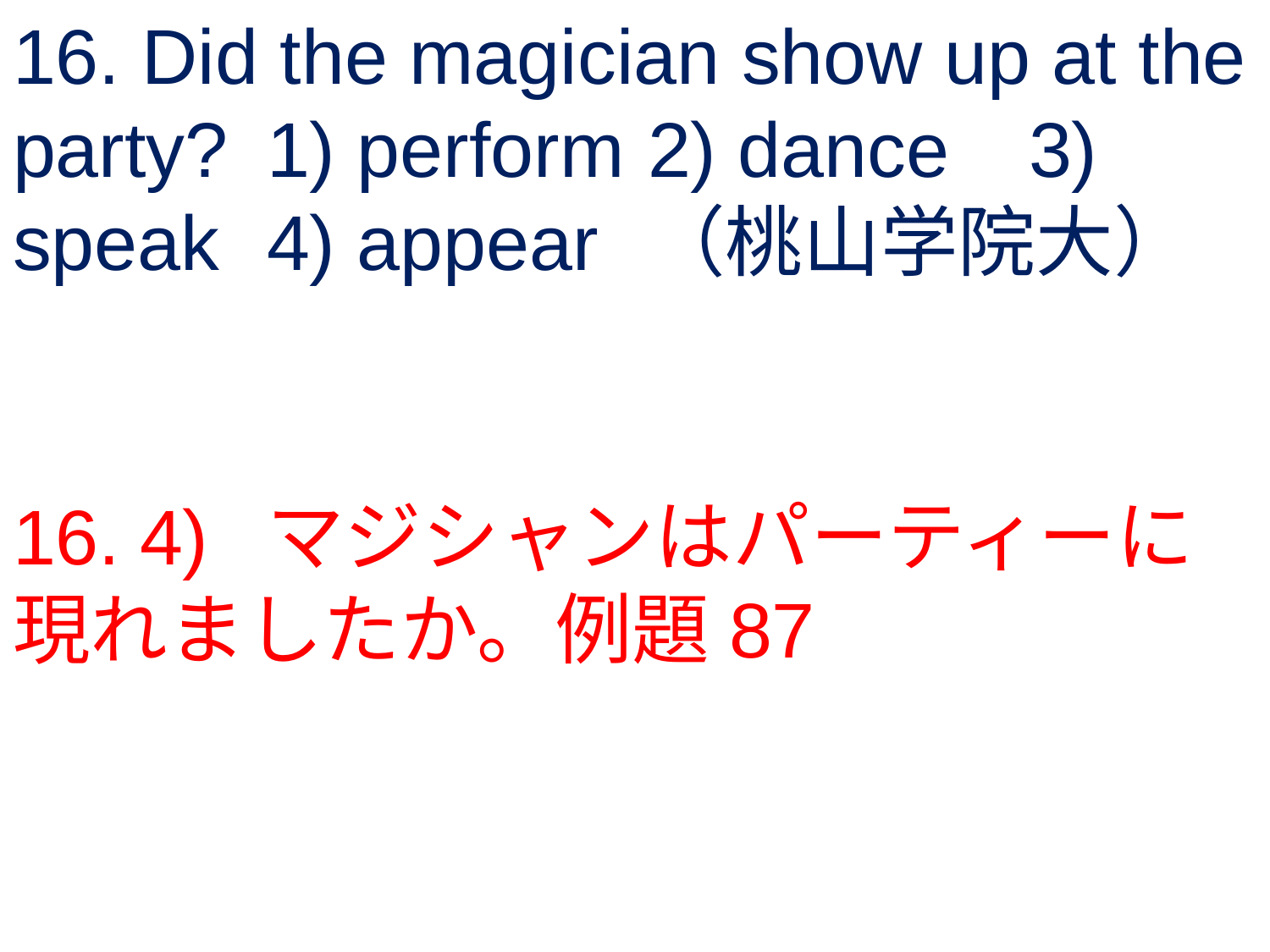

# 16. Did the magician show up at the party?	1) perform	2) dance	3) speak	4) appear	（桃山学院大）
16.	4) 	マジシャンはパーティーに現れましたか。例題87